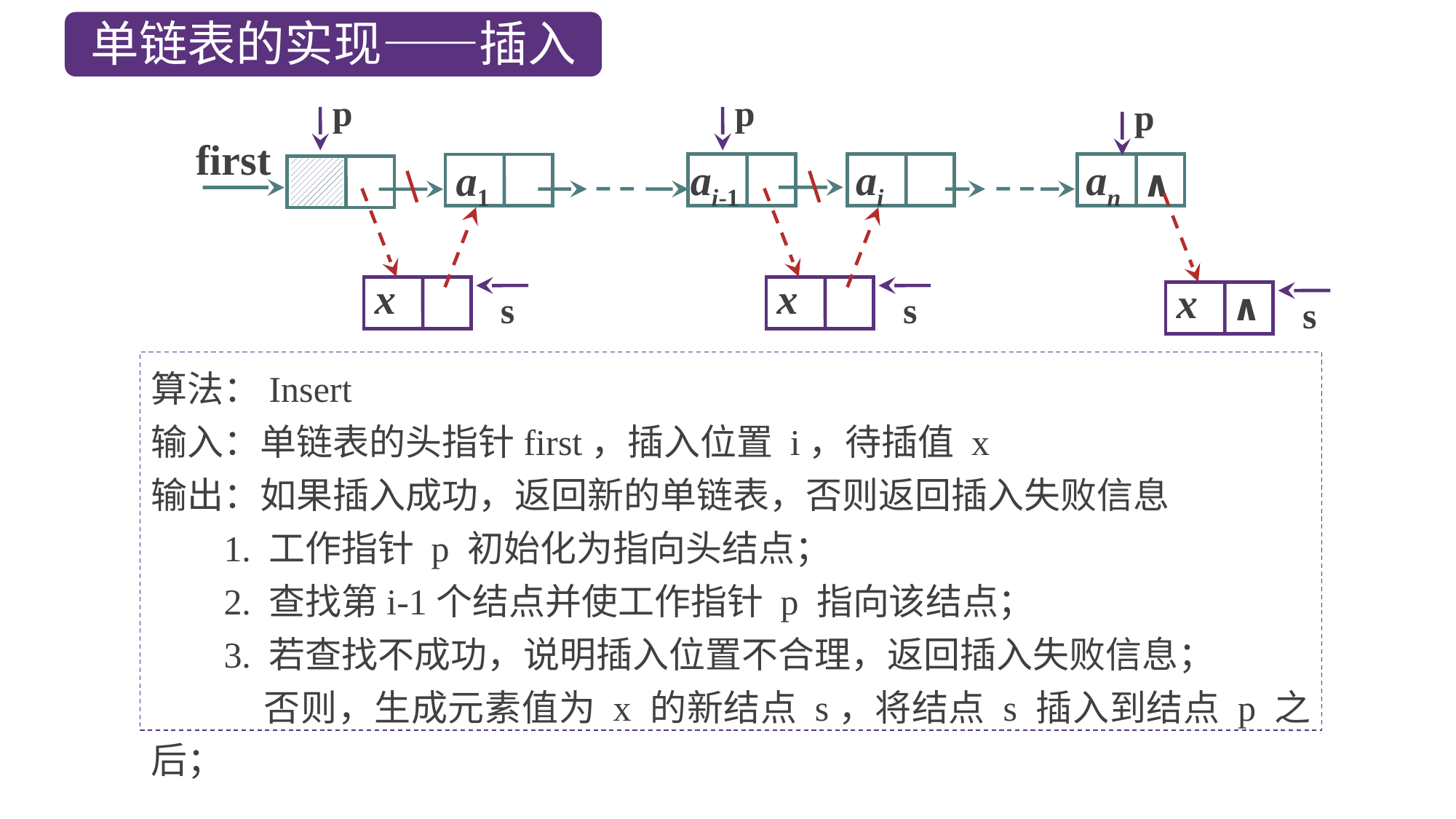

单链表的实现——插入

p

p

p

first
ai-1

ai

an

a1

∧

x

s
x

s
∧
x

s
算法：Insert
输入：单链表的头指针first，插入位置 i，待插值 x
输出：如果插入成功，返回新的单链表，否则返回插入失败信息
        1. 工作指针 p 初始化为指向头结点；
        2. 查找第i-1个结点并使工作指针 p 指向该结点；
        3. 若查找不成功，说明插入位置不合理，返回插入失败信息；
            否则，生成元素值为 x 的新结点 s，将结点 s 插入到结点 p 之后；